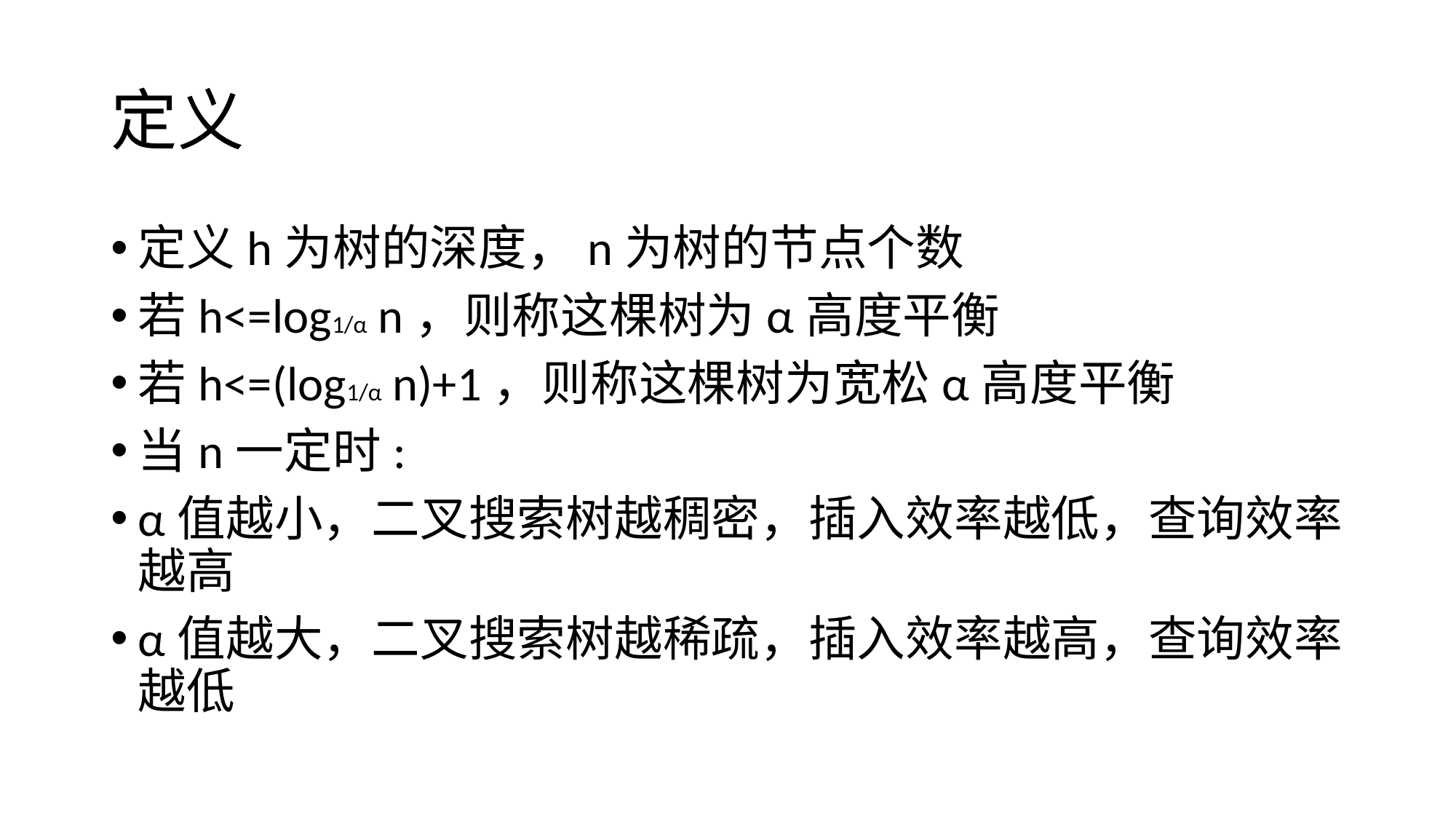

# 定义
定义h为树的深度，n为树的节点个数
若h<=log1/α n，则称这棵树为α高度平衡
若h<=(log1/α n)+1，则称这棵树为宽松α高度平衡
当n一定时:
α值越小，二叉搜索树越稠密，插入效率越低，查询效率越高
α值越大，二叉搜索树越稀疏，插入效率越高，查询效率越低